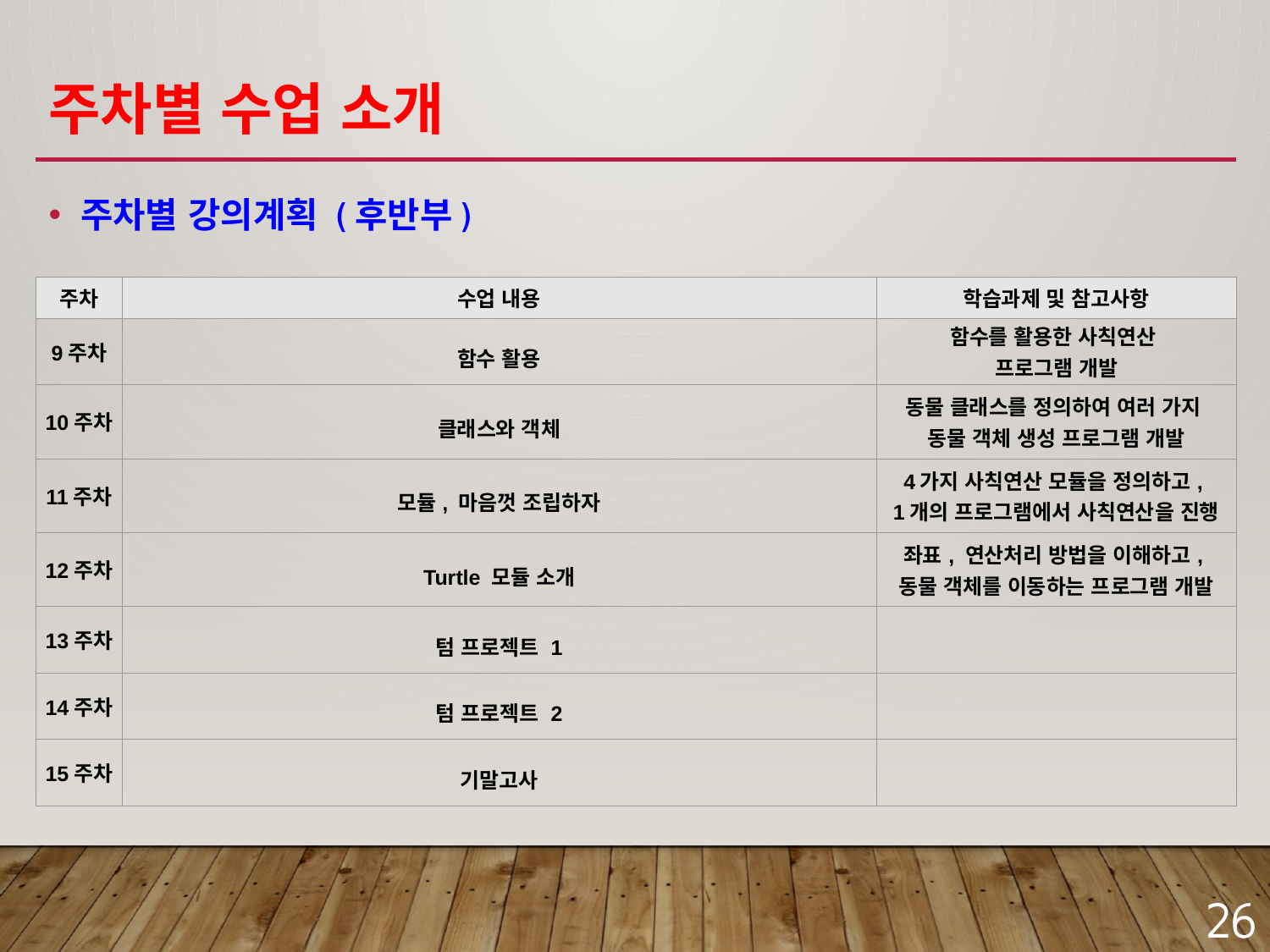

# 주차별 수업 소개
주차별 강의계획 (후반부)
| 주차 | 수업 내용 | 학습과제 및 참고사항 |
| --- | --- | --- |
| 9주차 | 함수 활용 | 함수를 활용한 사칙연산 프로그램 개발 |
| 10주차 | 클래스와 객체 | 동물 클래스를 정의하여 여러 가지 동물 객체 생성 프로그램 개발 |
| 11주차 | 모듈, 마음껏 조립하자 | 4가지 사칙연산 모듈을 정의하고, 1개의 프로그램에서 사칙연산을 진행 |
| 12주차 | Turtle 모듈 소개 | 좌표, 연산처리 방법을 이해하고, 동물 객체를 이동하는 프로그램 개발 |
| 13주차 | 텀 프로젝트 1 |  |
| 14주차 | 텀 프로젝트 2 |  |
| 15주차 | 기말고사 |  |